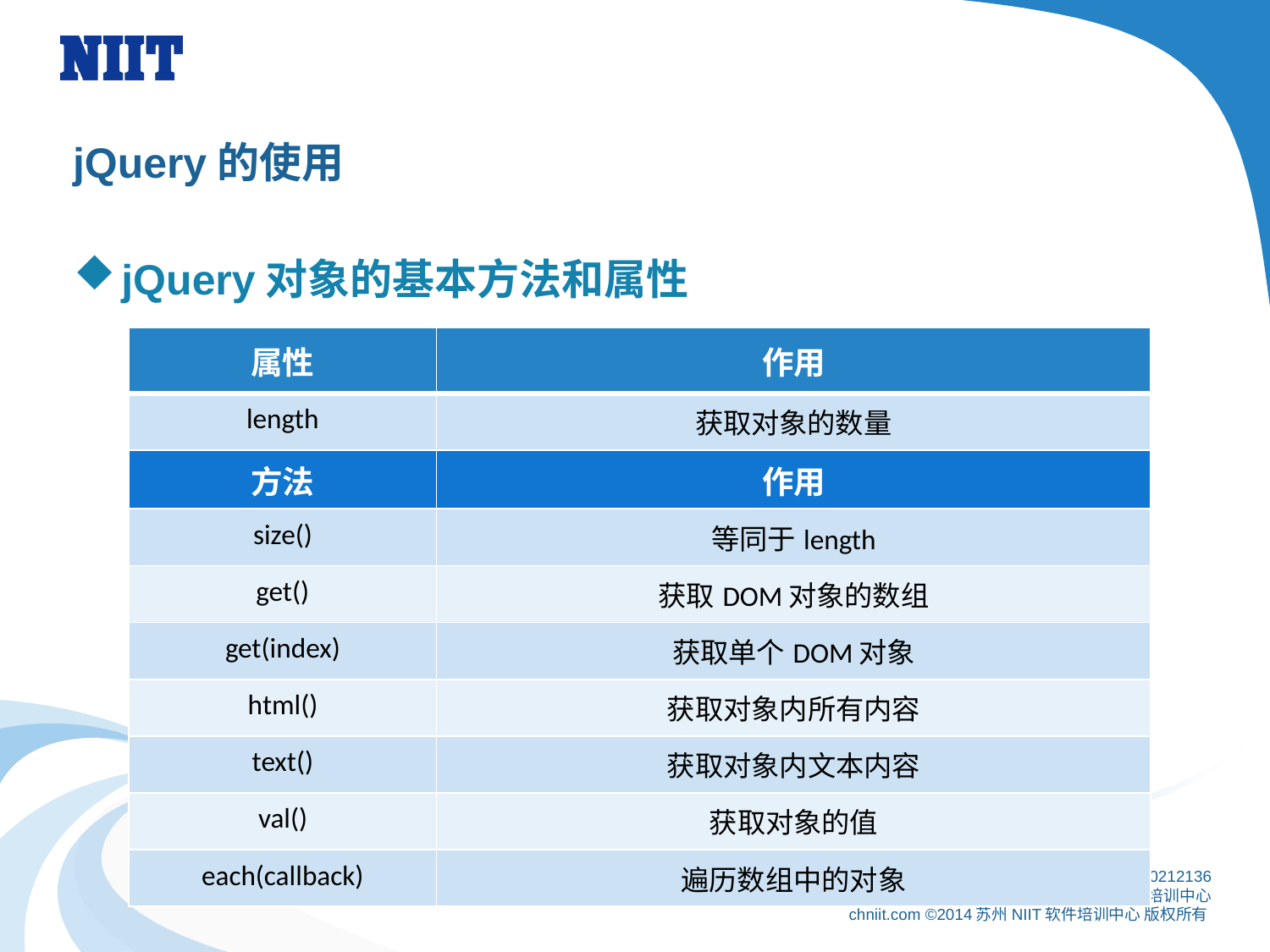

# jQuery的使用
jQuery对象的基本方法和属性
| 属性 | 作用 |
| --- | --- |
| length | 获取对象的数量 |
| 方法 | 作用 |
| size() | 等同于length |
| get() | 获取DOM对象的数组 |
| get(index) | 获取单个DOM对象 |
| html() | 获取对象内所有内容 |
| text() | 获取对象内文本内容 |
| val() | 获取对象的值 |
| each(callback) | 遍历数组中的对象 |